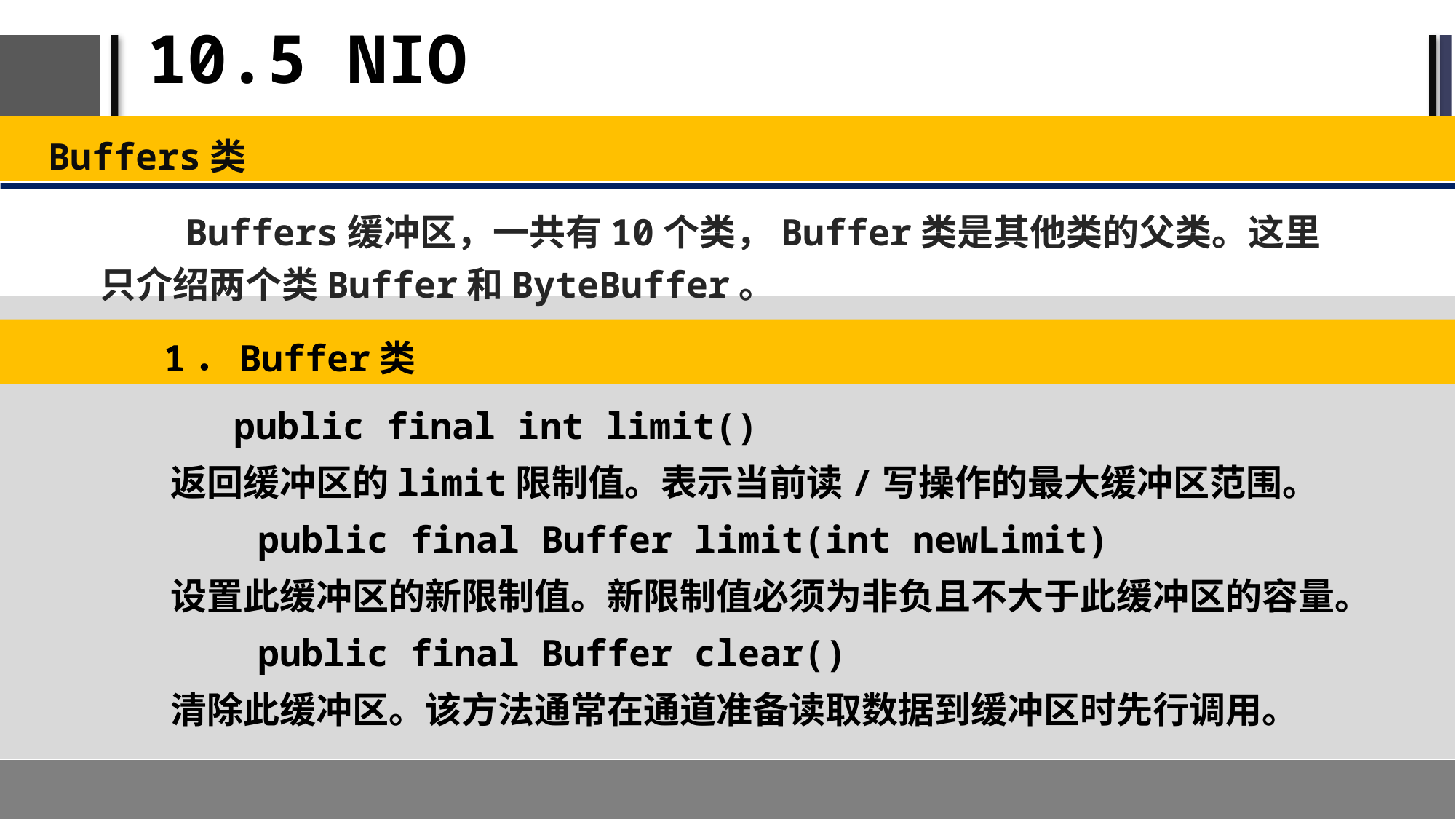

# 10.5 NIO

Buffers类

Buffers缓冲区，一共有10个类，Buffer类是其他类的父类。这里只介绍两个类Buffer和ByteBuffer。

1．Buffer类

 public final int limit()
返回缓冲区的limit限制值。表示当前读/写操作的最大缓冲区范围。
    public final Buffer limit(int newLimit)
设置此缓冲区的新限制值。新限制值必须为非负且不大于此缓冲区的容量。
    public final Buffer clear()
清除此缓冲区。该方法通常在通道准备读取数据到缓冲区时先行调用。